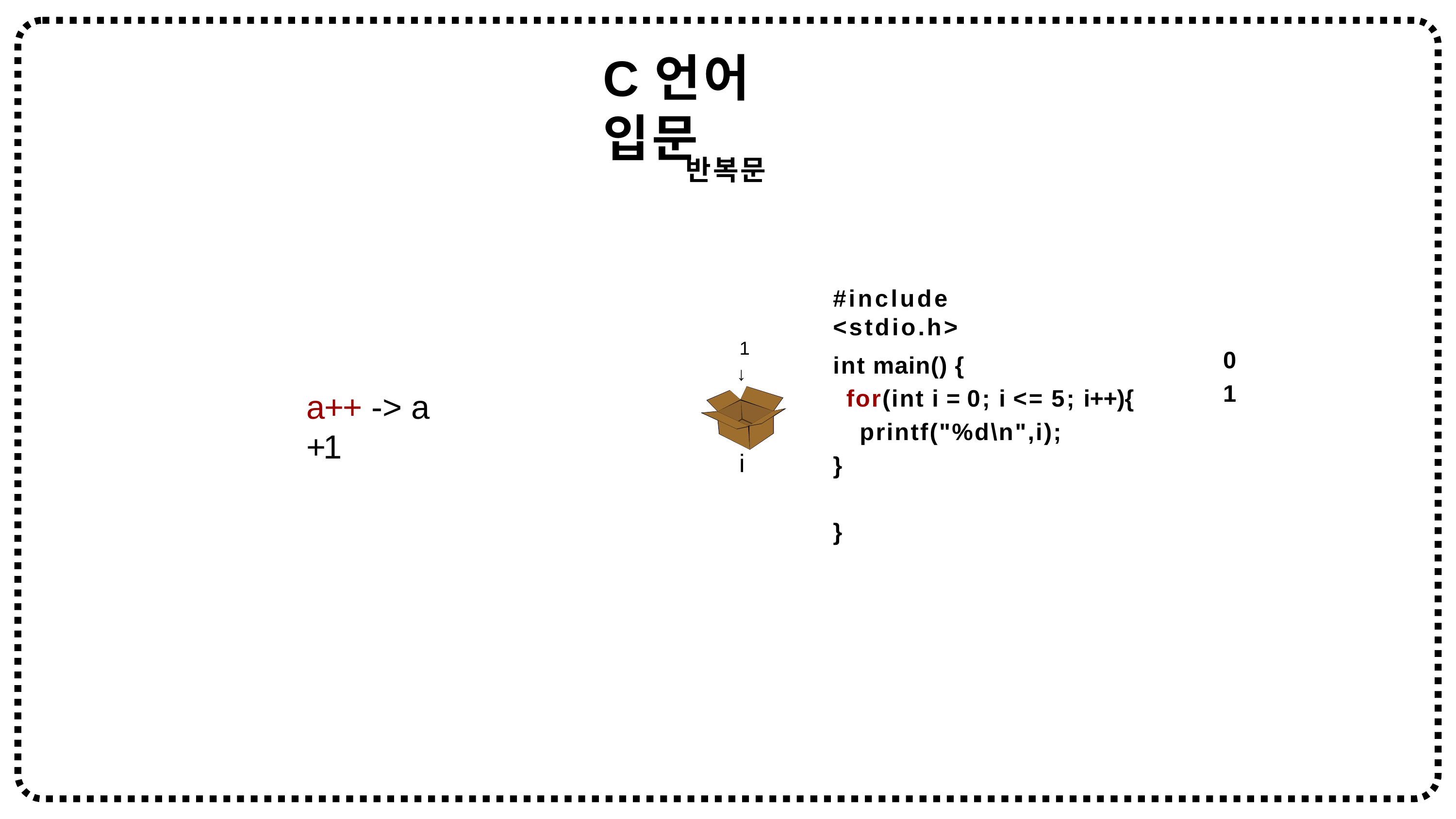

# C언어 입문
반복문
#include <stdio.h>
1
↓
0
1
int main() {
for(int i = 0; i <= 5; i++){ printf("%d\n",i);
}
a++ -> a +1

i
}